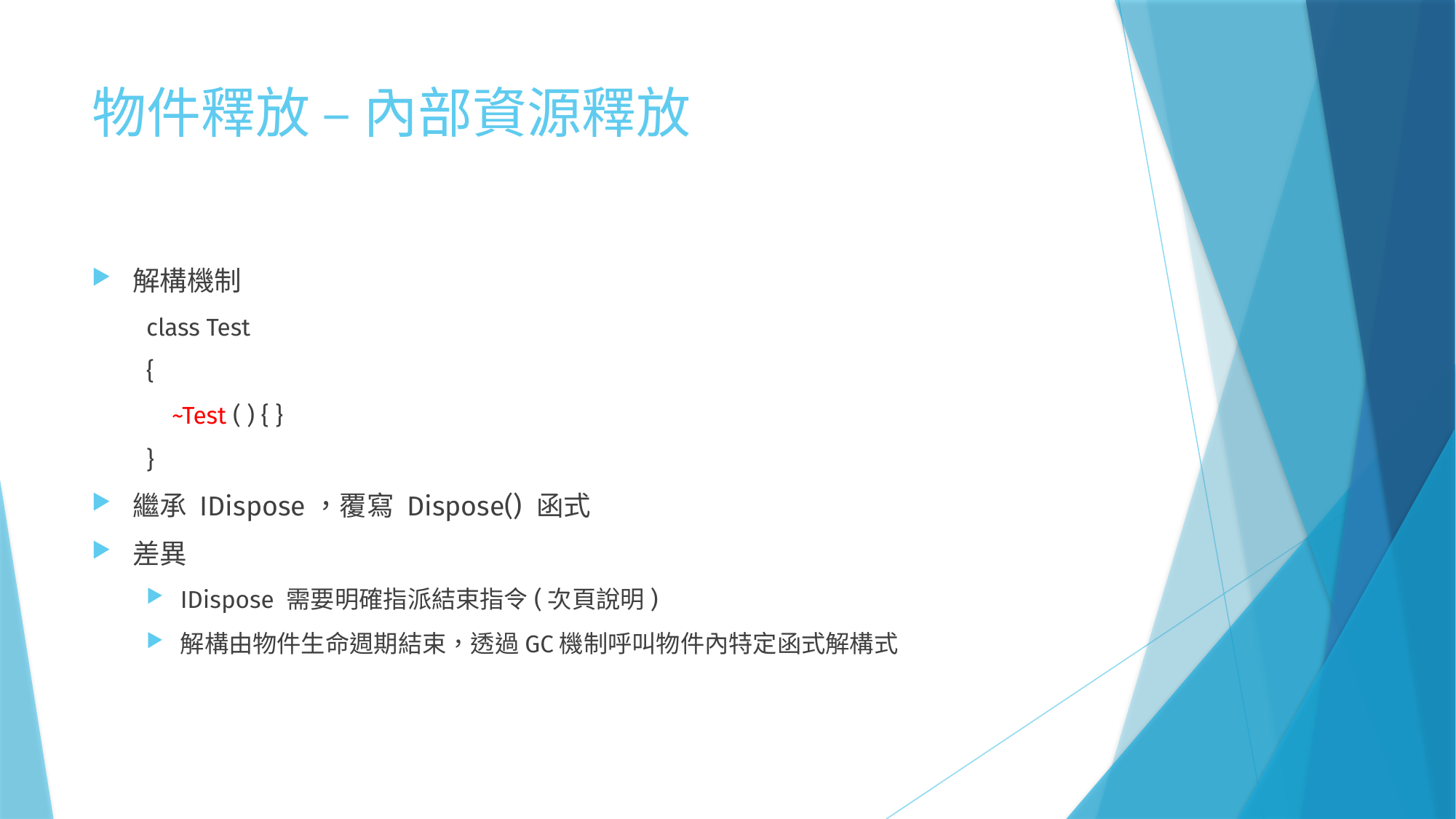

# 物件釋放 – 內部資源釋放
解構機制
class Test
{
    ~Test ( ) { }
}
繼承 IDispose，覆寫 Dispose() 函式
差異
IDispose 需要明確指派結束指令(次頁說明)
解構由物件生命週期結束，透過GC機制呼叫物件內特定函式解構式